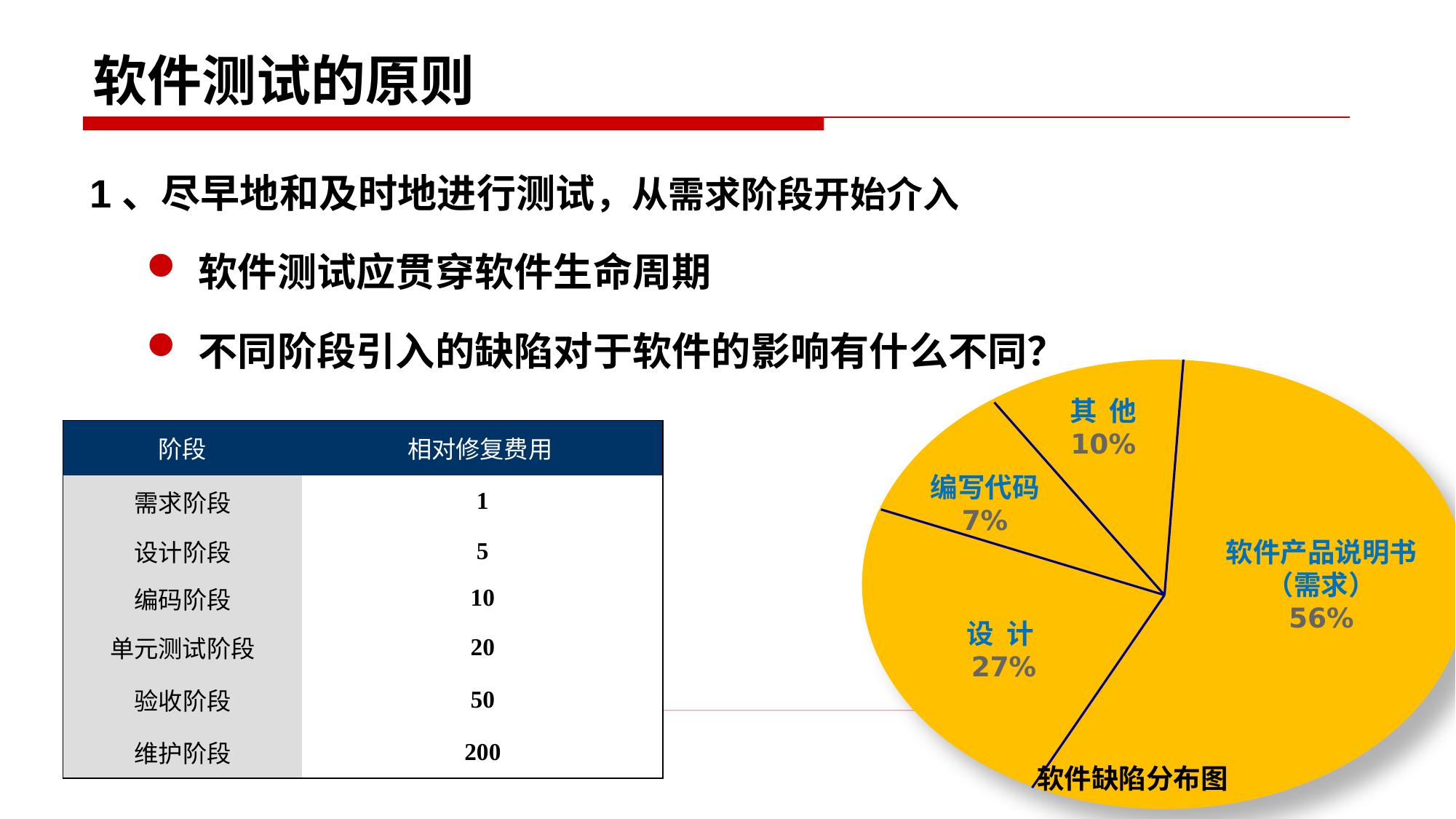

# 软件测试的原则
1、尽早地和及时地进行测试，从需求阶段开始介入
软件测试应贯穿软件生命周期
不同阶段引入的缺陷对于软件的影响有什么不同？

其  他
10%

编写代码
7%

软件产品说明书（需求）
56%

设  计27%
| 阶段 | 相对修复费用 |
| --- | --- |
| 需求阶段 | 1 |
| 设计阶段 | 5 |
| 编码阶段 | 10 |
| 单元测试阶段 | 20 |
| 验收阶段 | 50 |
| 维护阶段 | 200 |
软件缺陷分布图